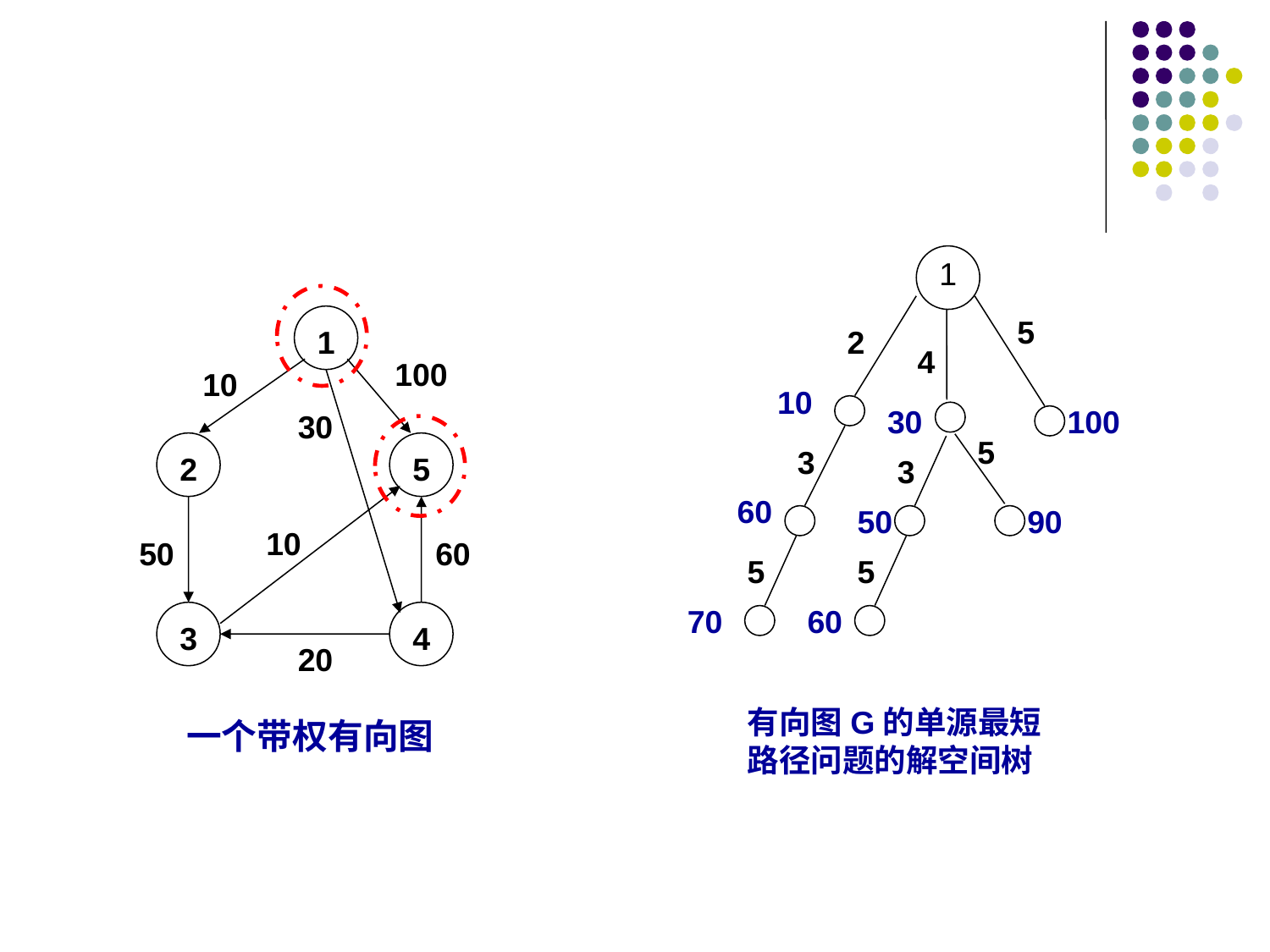

1

5

2
4

5

3

3

5
5

1
100
10

30

2

5

10
50
60

3

4

20
一个带权有向图
10
30
100
60
50
90
70
60

有向图G的单源最短路径问题的解空间树